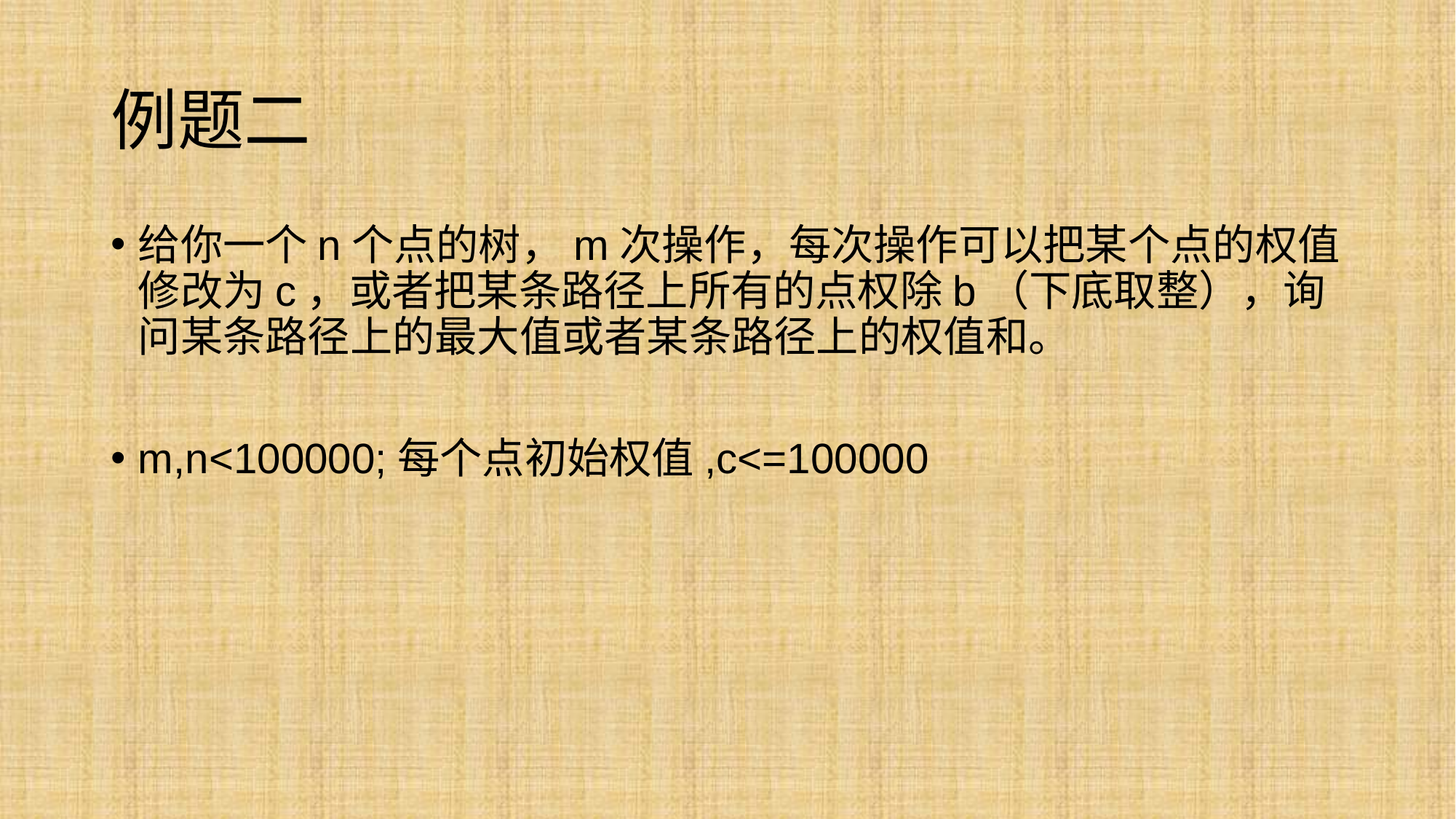

# 例题二
给你一个n个点的树，m次操作，每次操作可以把某个点的权值修改为c，或者把某条路径上所有的点权除b（下底取整），询问某条路径上的最大值或者某条路径上的权值和。

m,n<100000;每个点初始权值,c<=100000